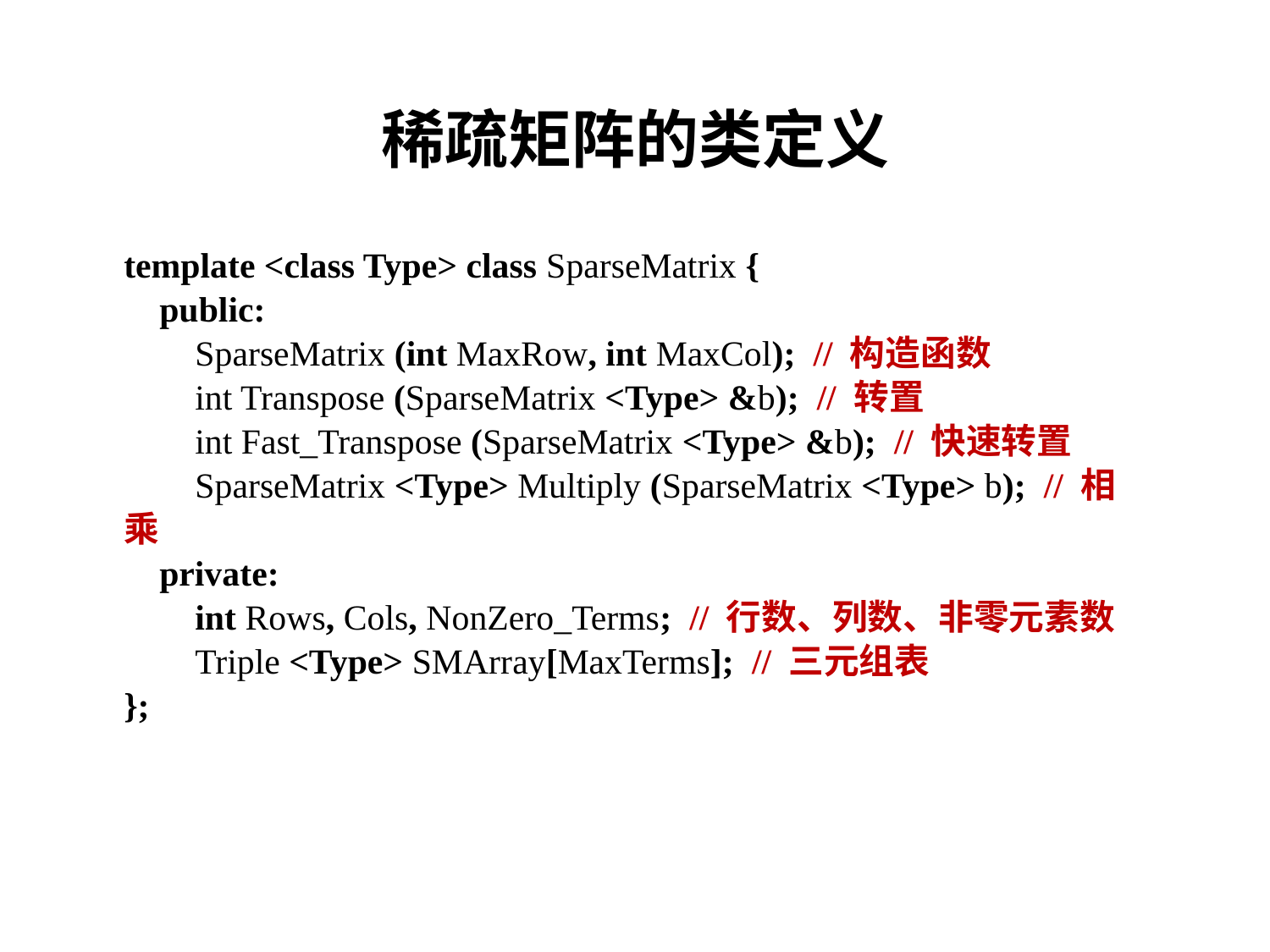

# 稀疏矩阵的类定义
template <class Type> class SparseMatrix {
    public:
        SparseMatrix (int MaxRow, int MaxCol);  // 构造函数
        int Transpose (SparseMatrix <Type> &b);  // 转置
        int Fast_Transpose (SparseMatrix <Type> &b);  // 快速转置
        SparseMatrix <Type> Multiply (SparseMatrix <Type> b);  // 相乘
    private:
        int Rows, Cols, NonZero_Terms;  // 行数、列数、非零元素数
        Triple <Type> SMArray[MaxTerms];  // 三元组表
};